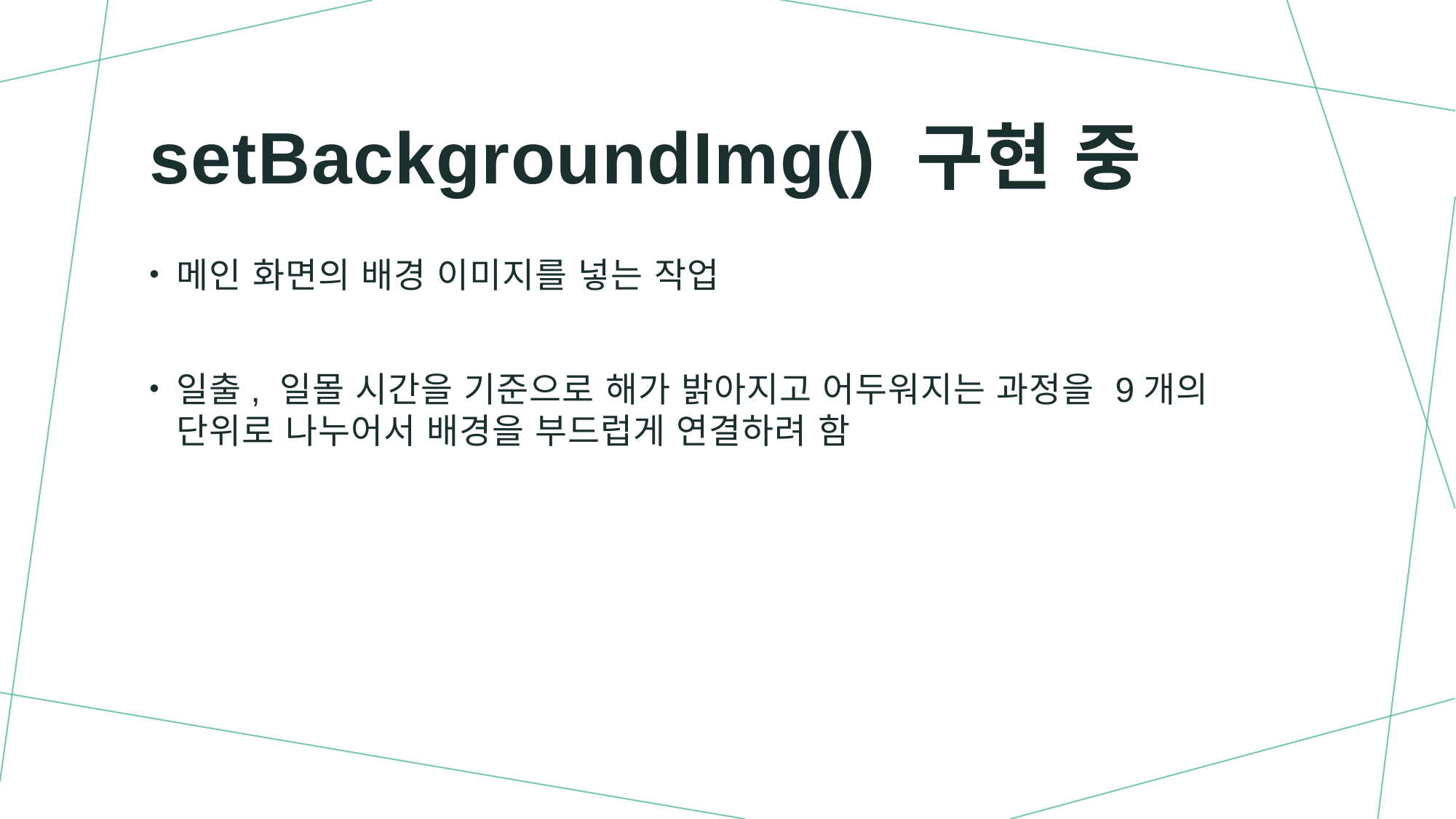

# setBackgroundImg() 구현 중
메인 화면의 배경 이미지를 넣는 작업

일출, 일몰 시간을 기준으로 해가 밝아지고 어두워지는 과정을 9개의 단위로 나누어서 배경을 부드럽게 연결하려 함